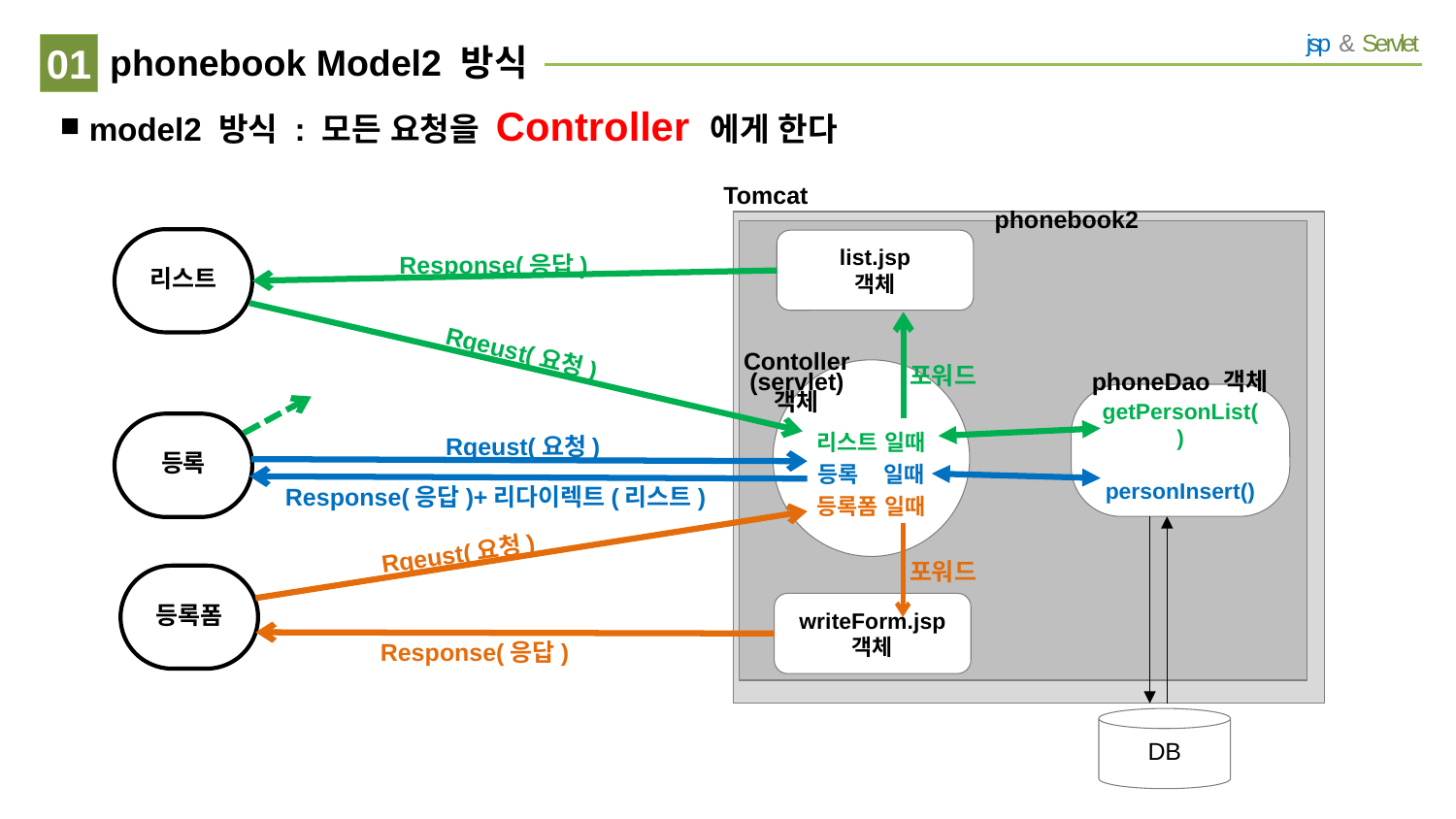

Redirect
01
# phonebook Model2 방식
model2 방식 : 모든 요청을 Controller 에게 한다
Tomcat

phonebook2

리스트
list.jsp
객체
Response(응답)
Rqeust(요청)
Contoller
(servlet)
객체
포워드
Contoller
(servlet)
객체
phoneDao 객체

리스트 일때
등록    일때
등록폼 일때
getPersonList()

personInsert()
등록
Rqeust(요청)
Response(응답)+리다이렉트(리스트)
Rqeust(요청)
포워드
등록폼
writeForm.jsp
객체
Response(응답)
DB